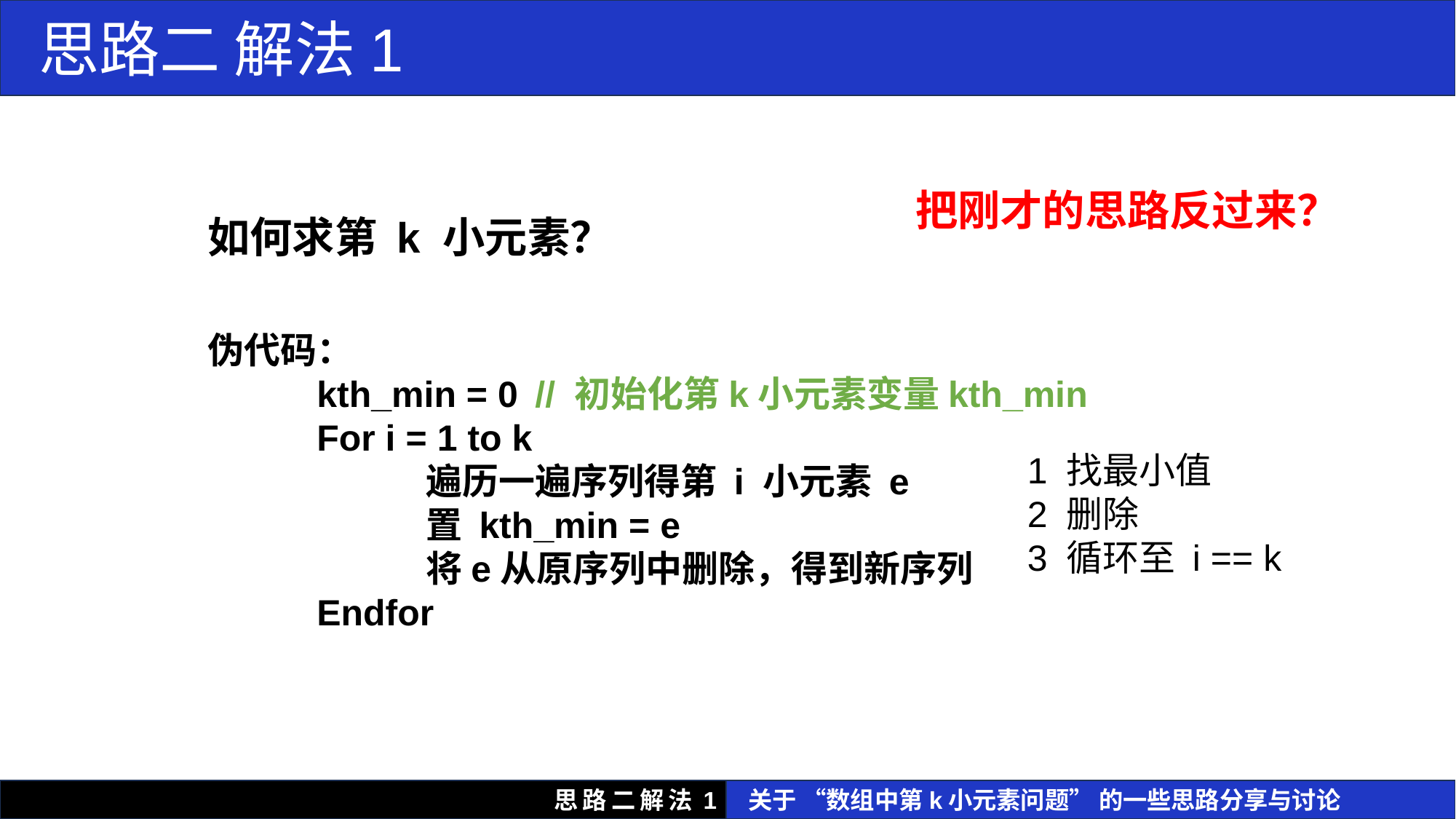

思路二 解法1
把刚才的思路反过来？
如何求第 k 小元素？
伪代码：
	kth_min = 0	// 初始化第k小元素变量kth_min
	For i = 1 to k
		遍历一遍序列得第 i 小元素 e
		置 kth_min = e
		将e从原序列中删除，得到新序列
	Endfor

1 找最小值
2 删除
3 循环至 i == k

思路二解法1
 关于 “数组中第k小元素问题” 的一些思路分享与讨论